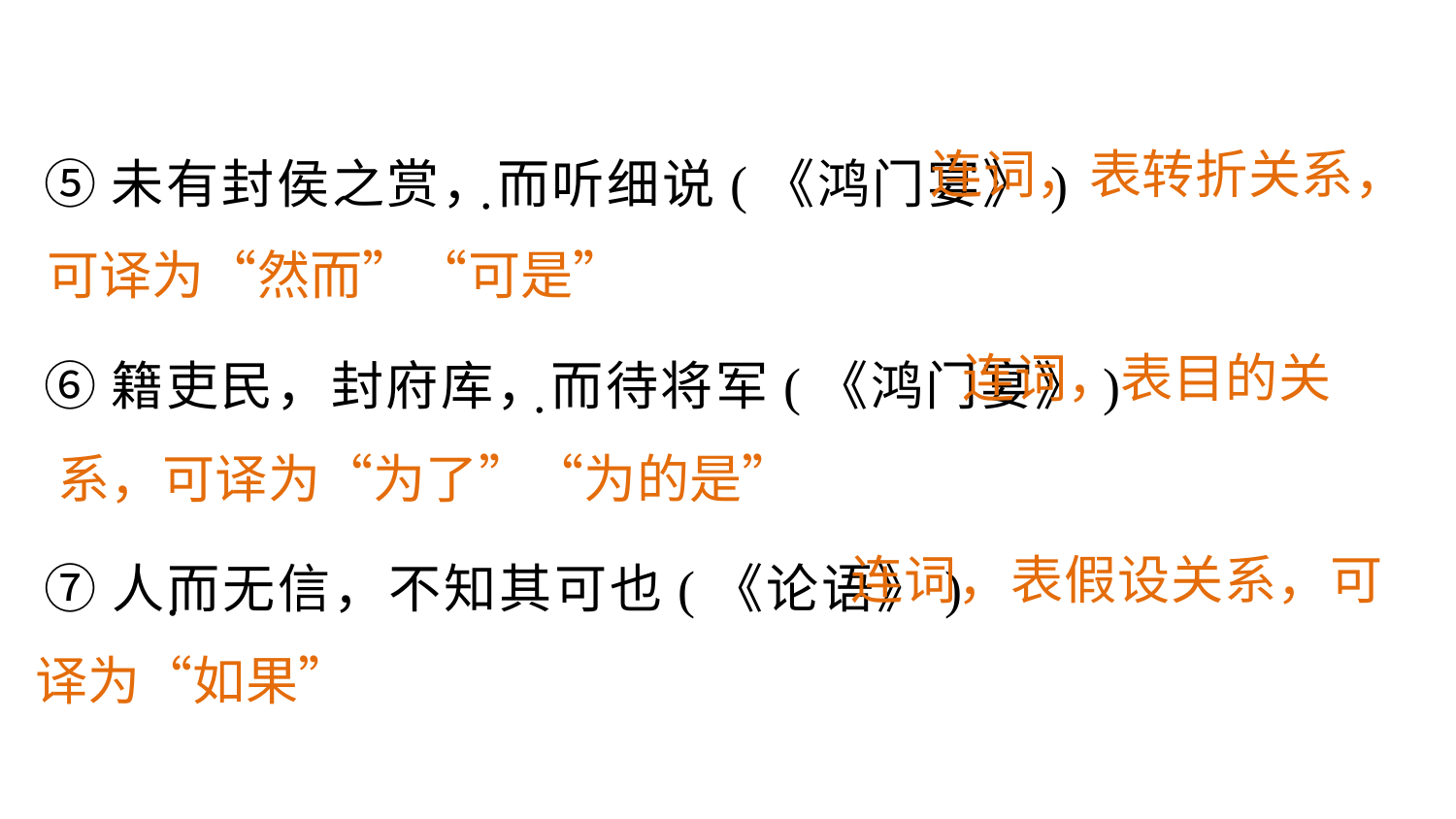

连词，表转折关系，可译为“然而”“可是”
⑤未有封侯之赏，而听细说(《鸿门宴》)
⑥籍吏民，封府库，而待将军(《鸿门宴》)
⑦人而无信，不知其可也(《论语》)
.
                                                                          连词，表目的关系，可译为“为了”“为的是”
.
                                                                连词，表假设关系，可译为“如果”
.